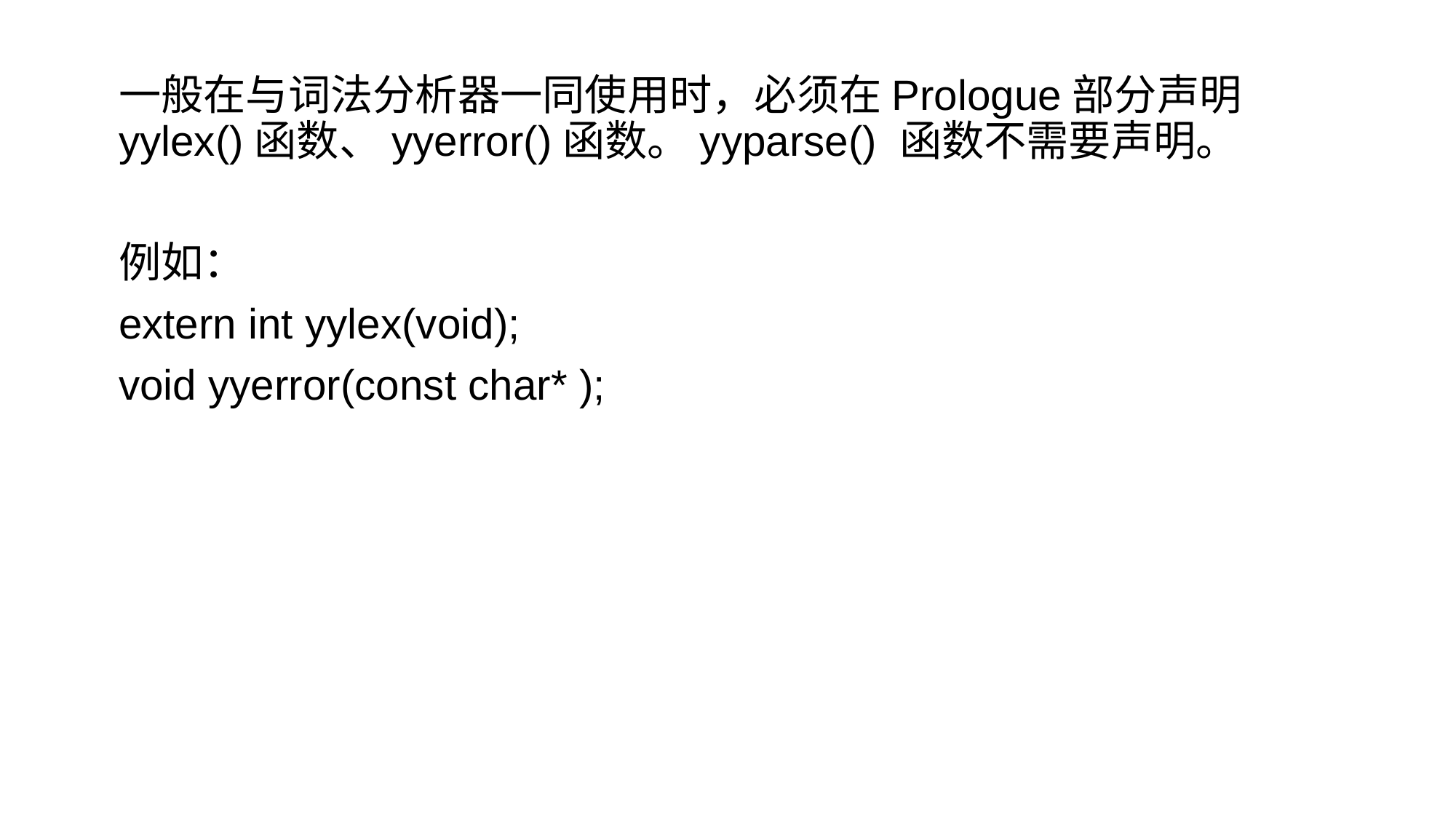

一般在与词法分析器一同使用时，必须在Prologue部分声明 yylex()函数、yyerror()函数。yyparse() 函数不需要声明。

例如：
extern int yylex(void);
void yyerror(const char* );